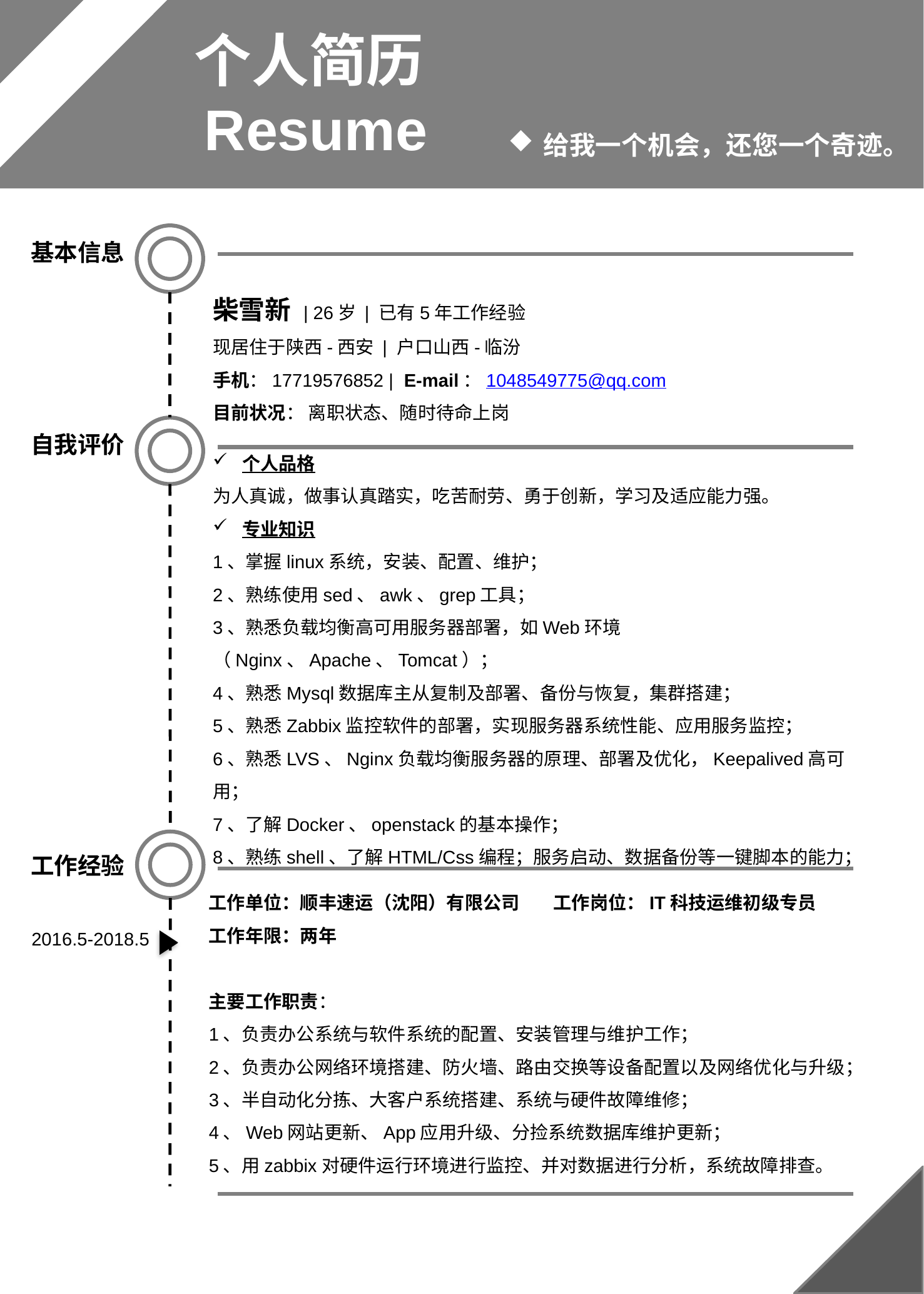

个人简历Resume
给我一个机会，还您一个奇迹。

基本信息

柴雪新 | 26岁 | 已有5年工作经验
现居住于陕西-西安 | 户口山西-临汾
手机：17719576852 |  E-mail：1048549775@qq.com
目前状况： 离职状态、随时待命上岗
自我评价

个人品格
为人真诚，做事认真踏实，吃苦耐劳、勇于创新，学习及适应能力强。
专业知识
1、掌握linux系统，安装、配置、维护；
2、熟练使用sed、awk、grep工具；
3、熟悉负载均衡高可用服务器部署，如Web环境（Nginx、Apache、Tomcat）；
4、熟悉Mysql数据库主从复制及部署、备份与恢复，集群搭建；
5、熟悉Zabbix监控软件的部署，实现服务器系统性能、应用服务监控；
6、熟悉LVS、Nginx负载均衡服务器的原理、部署及优化，Keepalived高可用；
7、了解Docker、openstack的基本操作；
8、熟练shell、了解HTML/Css编程；服务启动、数据备份等一键脚本的能力；

工作经验
工作单位：顺丰速运（沈阳）有限公司        工作岗位：IT科技运维初级专员
工作年限：两年

主要工作职责：
1、负责办公系统与软件系统的配置、安装管理与维护工作；
2、负责办公网络环境搭建、防火墙、路由交换等设备配置以及网络优化与升级；
3、半自动化分拣、大客户系统搭建、系统与硬件故障维修；
4、Web网站更新、App应用升级、分捡系统数据库维护更新；
5、用zabbix对硬件运行环境进行监控、并对数据进行分析，系统故障排查。
2016.5-2018.5